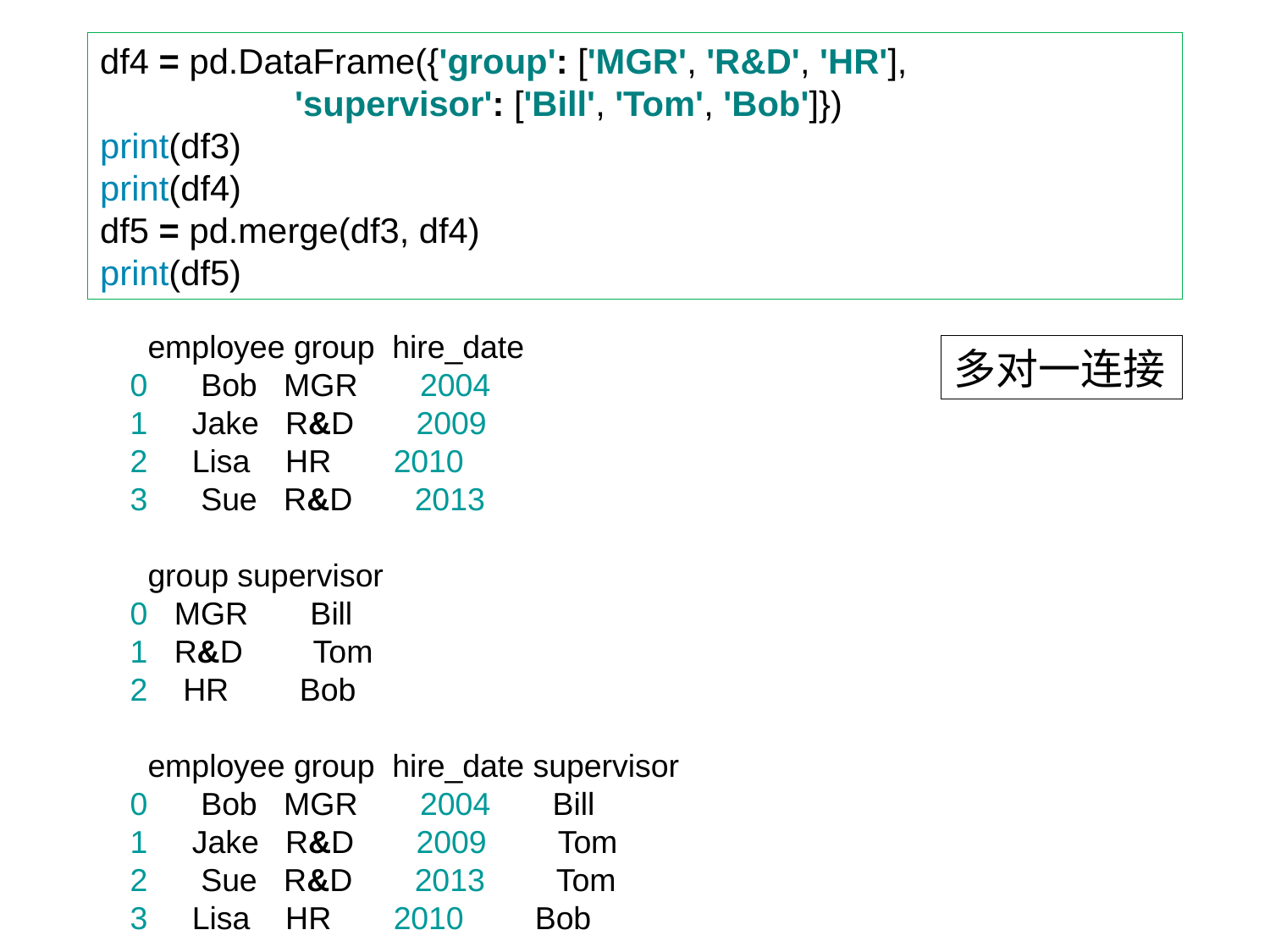

df4 = pd.DataFrame({'group': ['MGR', 'R&D', 'HR'],
                    'supervisor': ['Bill', 'Tom', 'Bob']})
print(df3)
print(df4)
df5 = pd.merge(df3, df4)
print(df5)
#
  employee group  hire_date
0      Bob   MGR       2004
1     Jake   R&D       2009
2     Lisa    HR       2010
3      Sue   R&D       2013
  group supervisor
0   MGR       Bill
1   R&D        Tom
2    HR        Bob
  employee group  hire_date supervisor
0      Bob   MGR       2004       Bill
1     Jake   R&D       2009        Tom
2      Sue   R&D       2013        Tom
3     Lisa    HR       2010        Bob
多对一连接
78